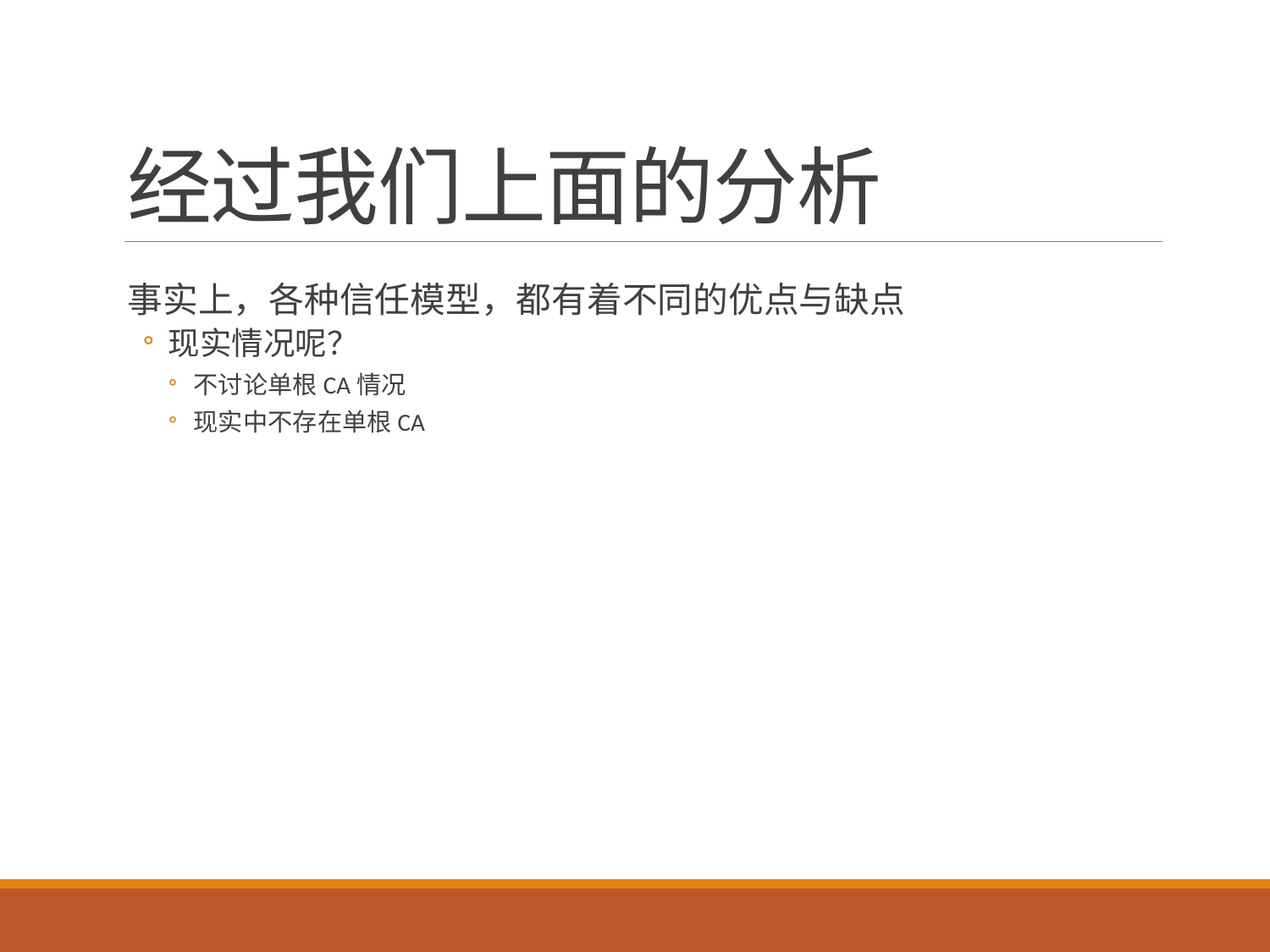

# 经过我们上面的分析
事实上，各种信任模型，都有着不同的优点与缺点
现实情况呢？
不讨论单根CA情况
现实中不存在单根CA
105